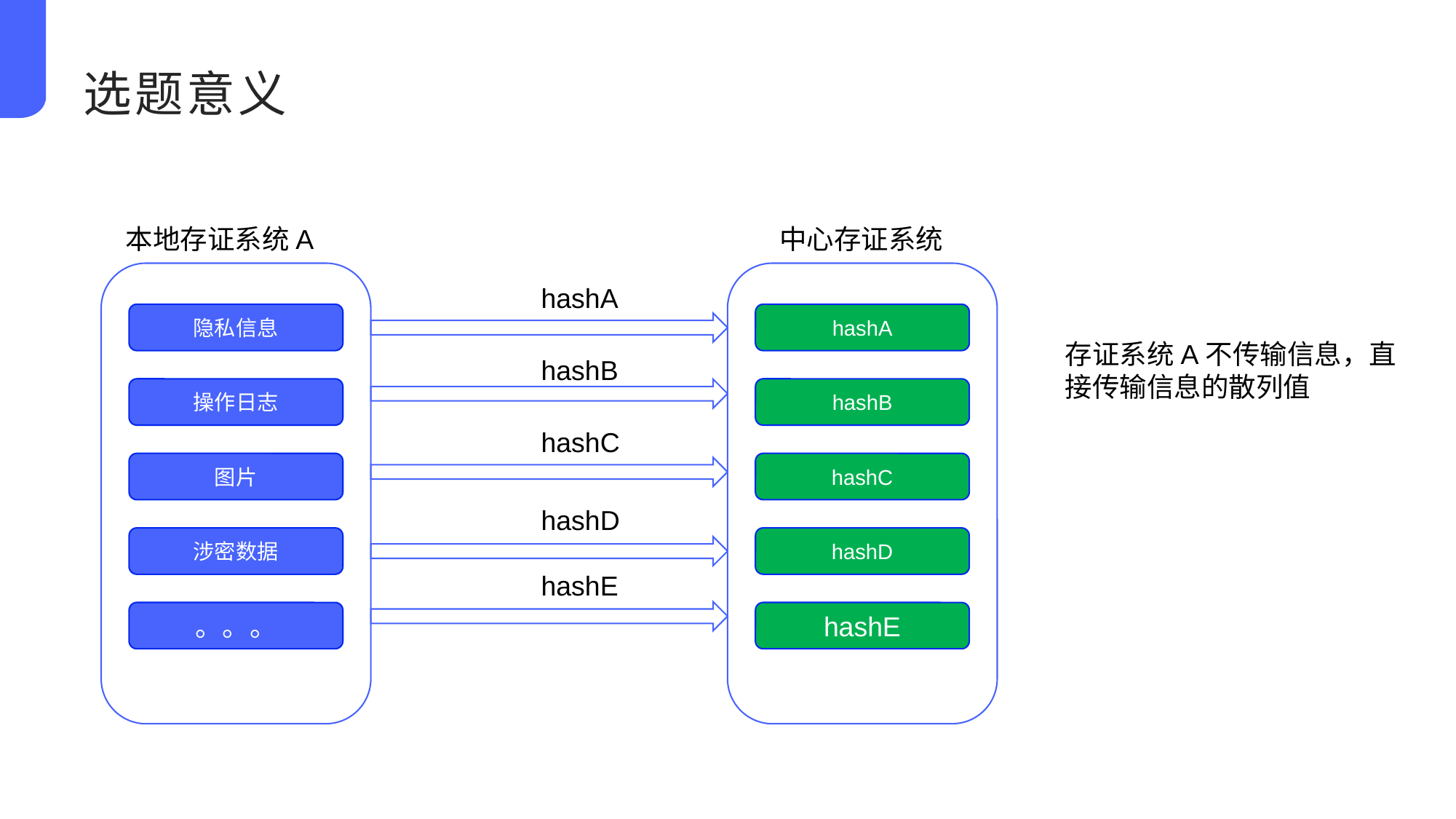

选题意义
本地存证系统A
中心存证系统

hashA
隐私信息
hashA

存证系统A不传输信息，直接传输信息的散列值
hashB
操作日志
hashB

hashC
图片
hashC

hashD
涉密数据
hashD

hashE

。。。
hashE